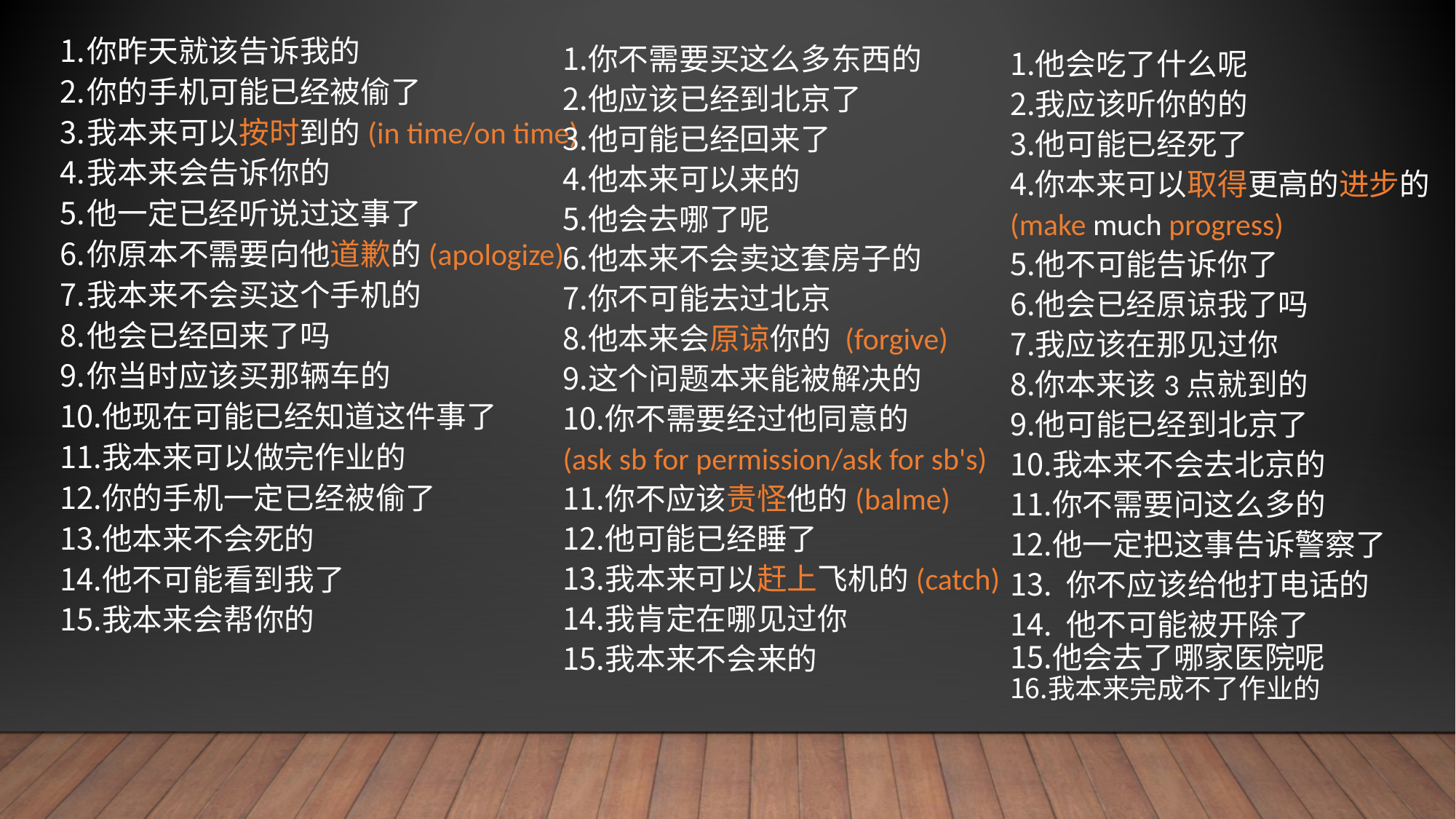

你不需要买这么多东西的
他应该已经到北京了
他可能已经回来了
他本来可以来的
他会去哪了呢
他本来不会卖这套房子的
你不可能去过北京
他本来会原谅你的 (forgive)
这个问题本来能被解决的
你不需要经过他同意的
(ask sb for permission/ask for sb's)
你不应该责怪他的(balme)
他可能已经睡了
我本来可以赶上飞机的(catch)
我肯定在哪见过你
我本来不会来的

你昨天就该告诉我的
你的手机可能已经被偷了
我本来可以按时到的(in time/on time)
我本来会告诉你的
他一定已经听说过这事了
你原本不需要向他道歉的(apologize)
我本来不会买这个手机的
他会已经回来了吗
你当时应该买那辆车的
他现在可能已经知道这件事了
我本来可以做完作业的
你的手机一定已经被偷了
他本来不会死的
他不可能看到我了
我本来会帮你的
他会吃了什么呢
我应该听你的的
他可能已经死了
你本来可以取得更高的进步的
(make much progress)
他不可能告诉你了
他会已经原谅我了吗
我应该在那见过你
你本来该3点就到的
他可能已经到北京了
我本来不会去北京的
你不需要问这么多的
他一定把这事告诉警察了
 你不应该给他打电话的
 他不可能被开除了
他会去了哪家医院呢
我本来完成不了作业的